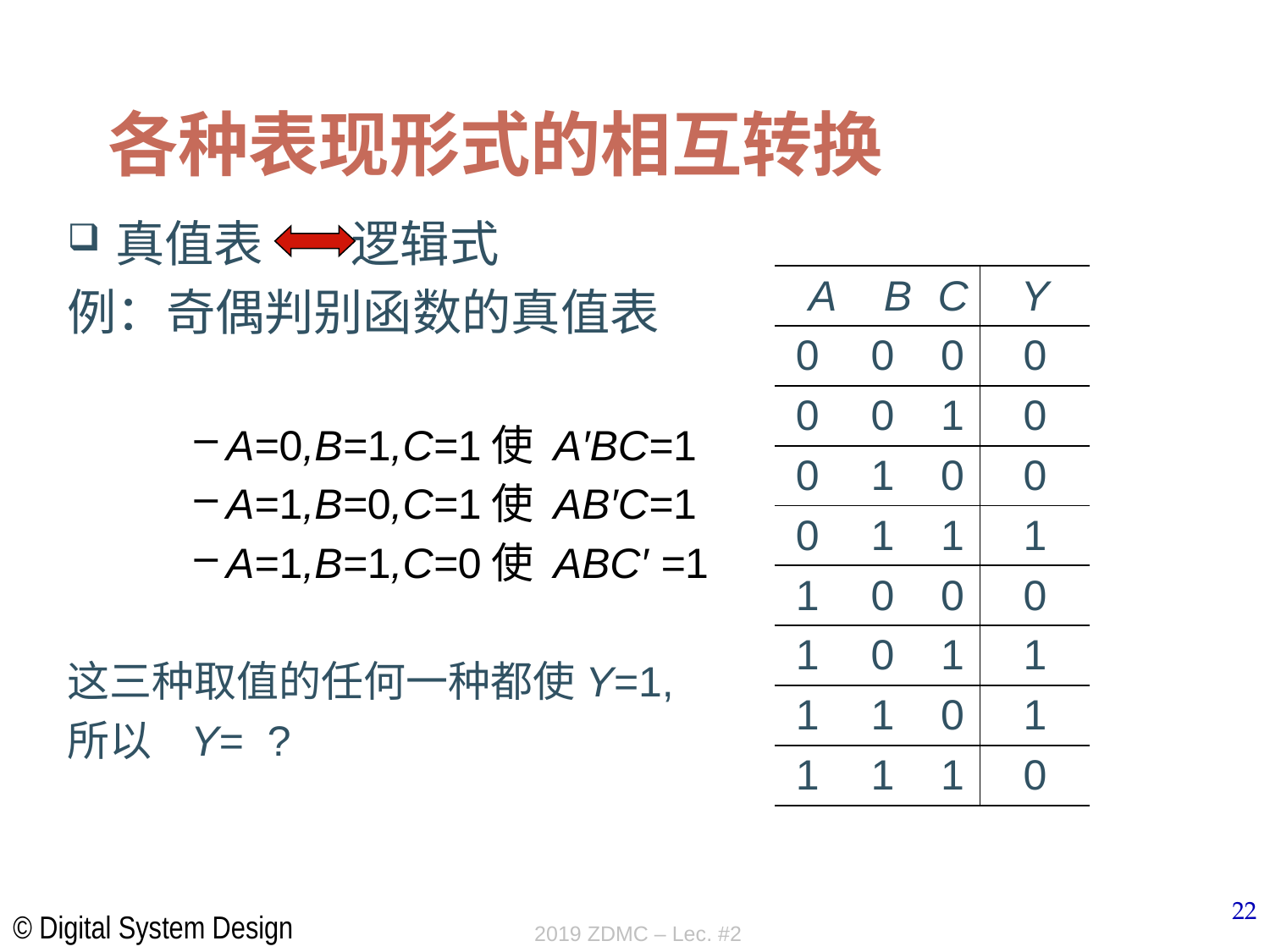

# 各种表现形式的相互转换
真值表        逻辑式
例：奇偶判别函数的真值表

A=0,B=1,C=1使 A′BC=1
A=1,B=0,C=1使 AB′C=1
A=1,B=1,C=0使 ABC′ =1

这三种取值的任何一种都使Y=1,
所以   Y=  ?

| A |  | B | C | Y |
| --- | --- | --- | --- | --- |
| 0 | 0 |  | 0 | 0 |
| 0 | 0 |  | 1 | 0 |
| 0 | 1 |  | 0 | 0 |
| 0 | 1 |  | 1 | 1 |
| 1 | 0 |  | 0 | 0 |
| 1 | 0 |  | 1 | 1 |
| 1 | 1 |  | 0 | 1 |
| 1 | 1 |  | 1 | 0 |
2019 ZDMC – Lec. #2
22